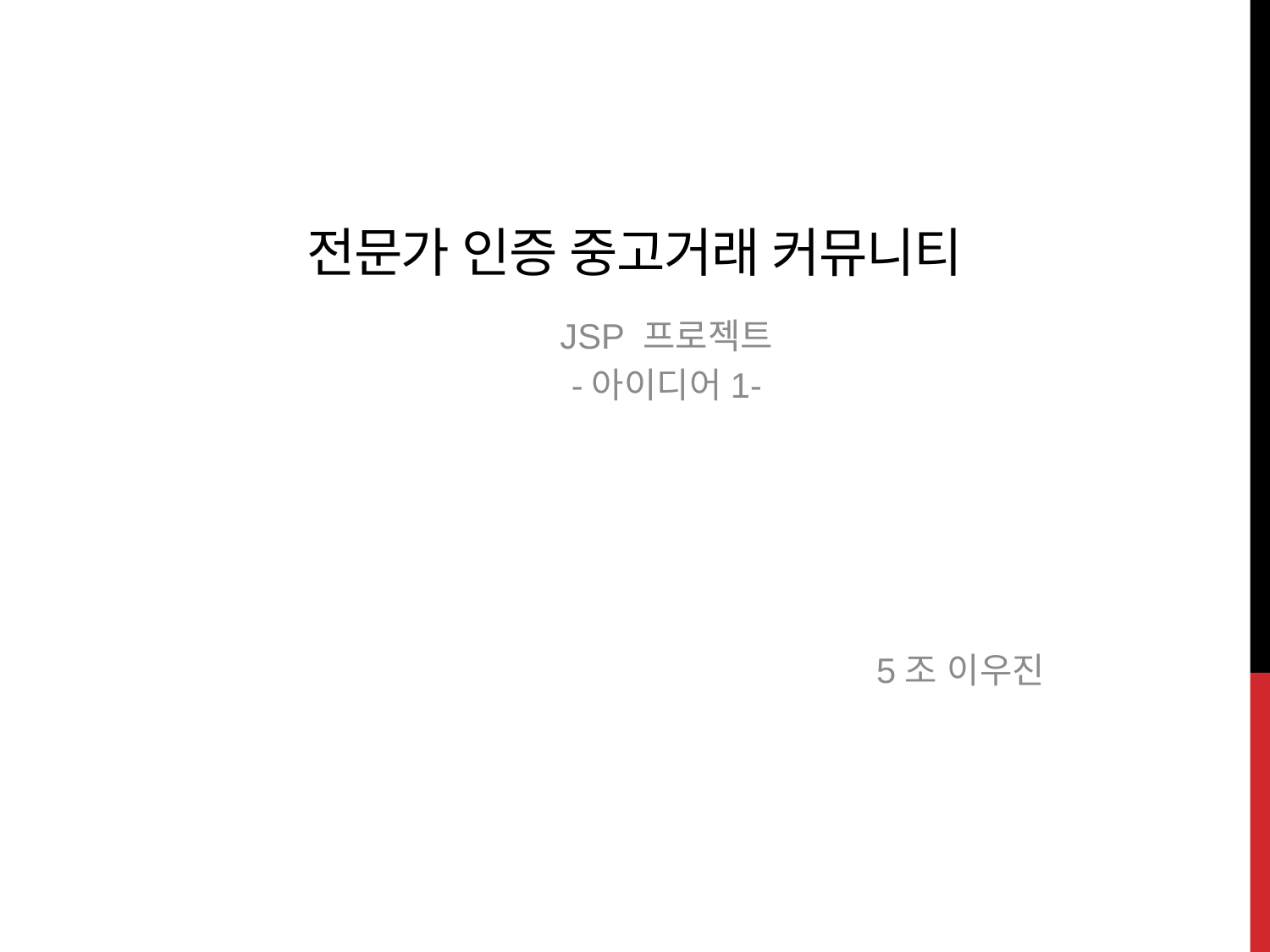

# 전문가 인증 중고거래 커뮤니티
JSP 프로젝트
-아이디어1-
5조 이우진